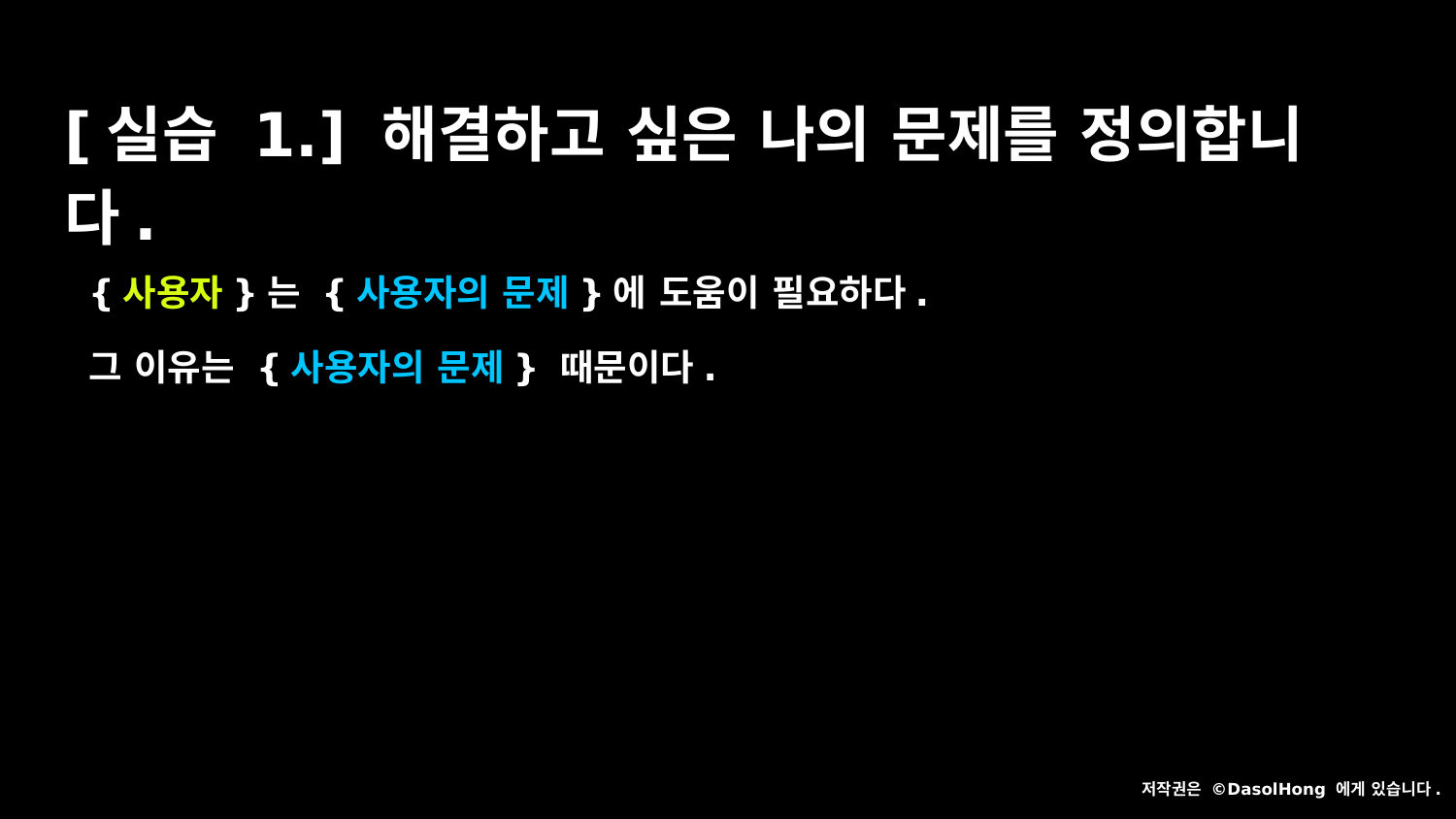

[실습 1.] 해결하고 싶은 나의 문제를 정의합니다.
{사용자}는 {사용자의 문제}에 도움이 필요하다.
그 이유는 {사용자의 문제} 때문이다.
저작권은 ©DasolHong 에게 있습니다.